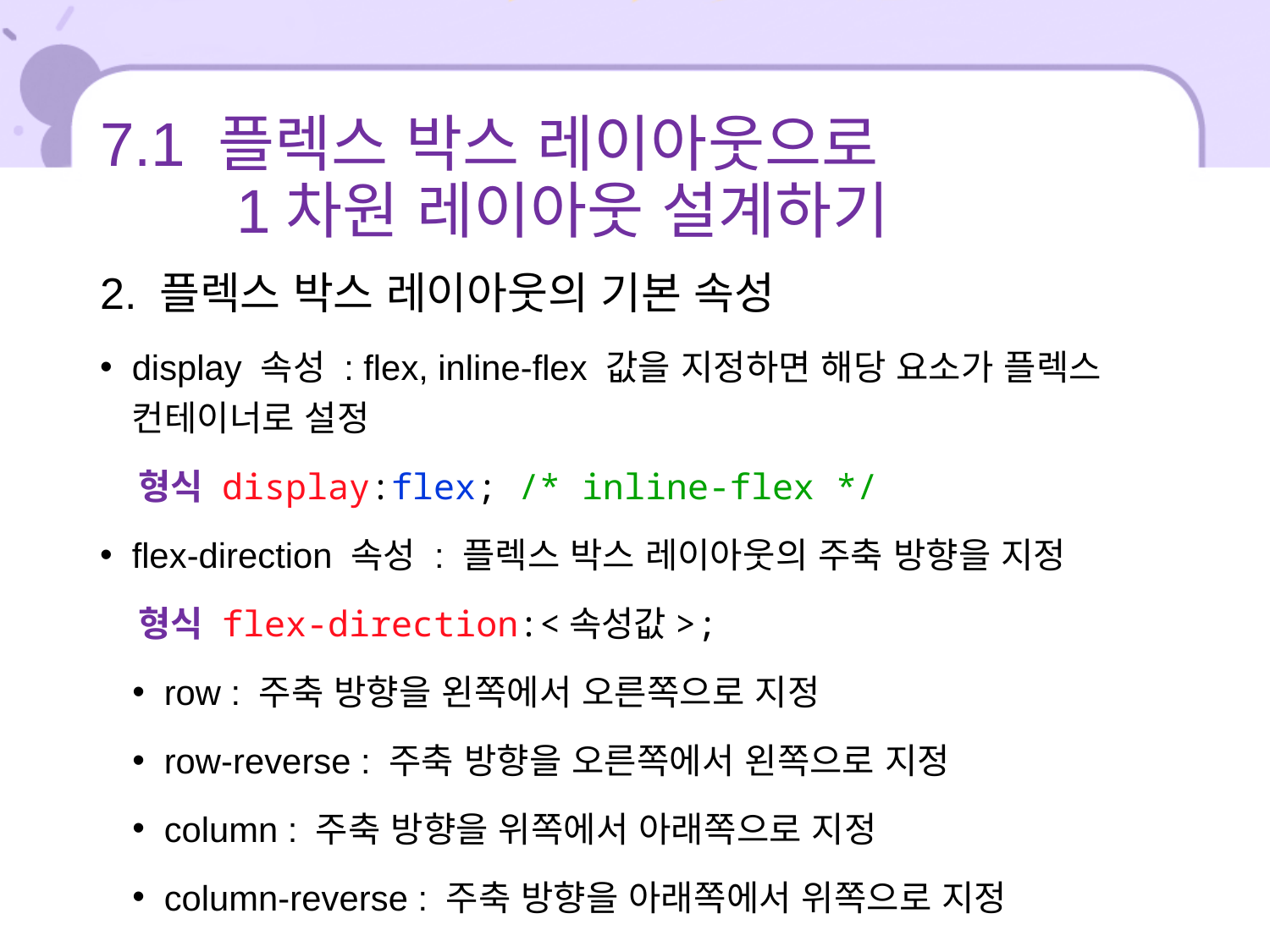

# 7.1 플렉스 박스 레이아웃으로 1차원 레이아웃 설계하기
2. 플렉스 박스 레이아웃의 기본 속성
display 속성 : flex, inline-flex 값을 지정하면 해당 요소가 플렉스 컨테이너로 설정
   형식 display:flex; /* inline-flex */
flex-direction 속성 : 플렉스 박스 레이아웃의 주축 방향을 지정
   형식 flex-direction:<속성값>;
row : 주축 방향을 왼쪽에서 오른쪽으로 지정
row-reverse : 주축 방향을 오른쪽에서 왼쪽으로 지정
column : 주축 방향을 위쪽에서 아래쪽으로 지정
column-reverse : 주축 방향을 아래쪽에서 위쪽으로 지정